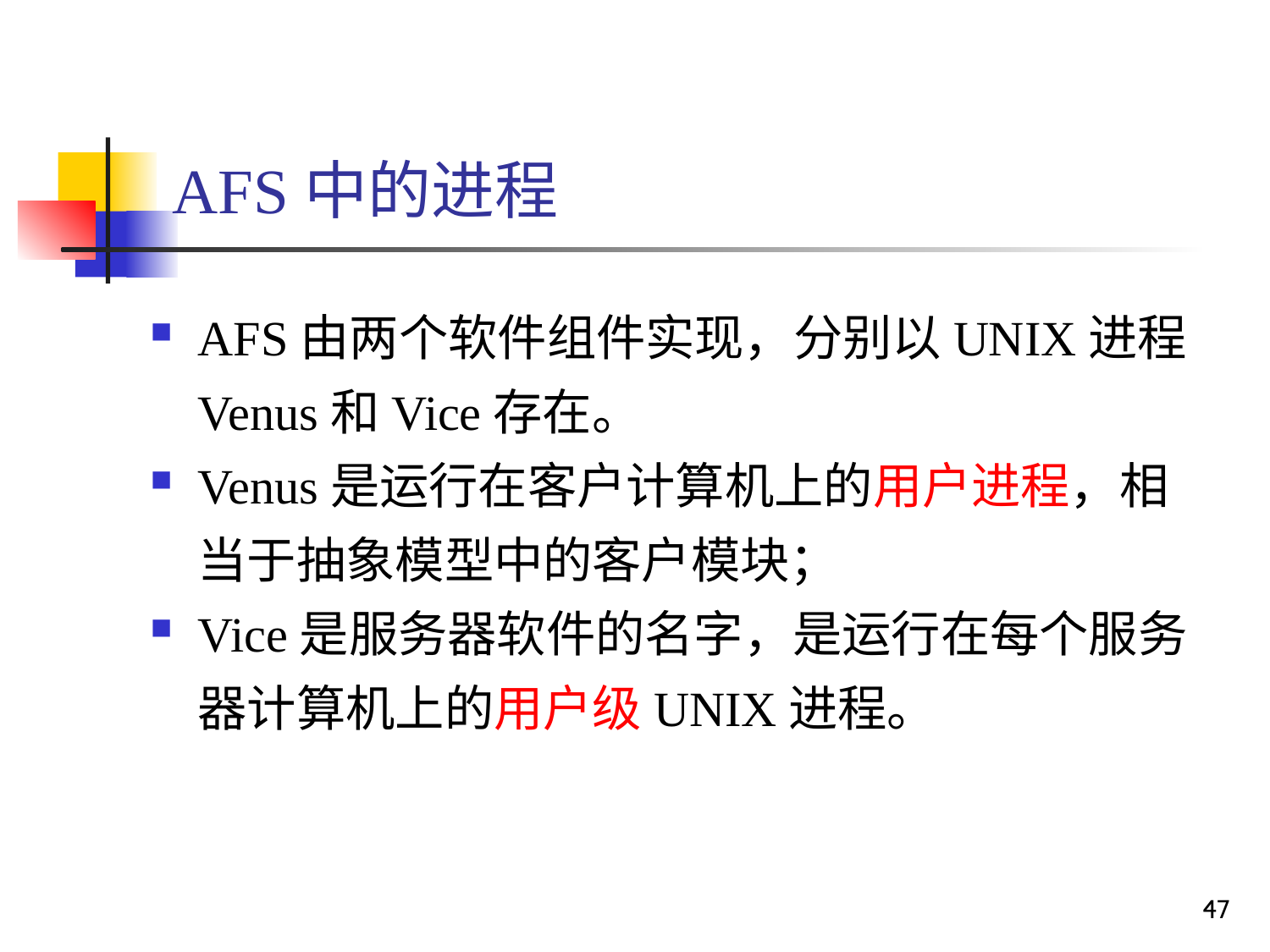

AFS中的进程
AFS由两个软件组件实现，分别以UNIX进程Venus和Vice存在。
Venus是运行在客户计算机上的用户进程，相当于抽象模型中的客户模块；
Vice是服务器软件的名字，是运行在每个服务器计算机上的用户级UNIX进程。
47